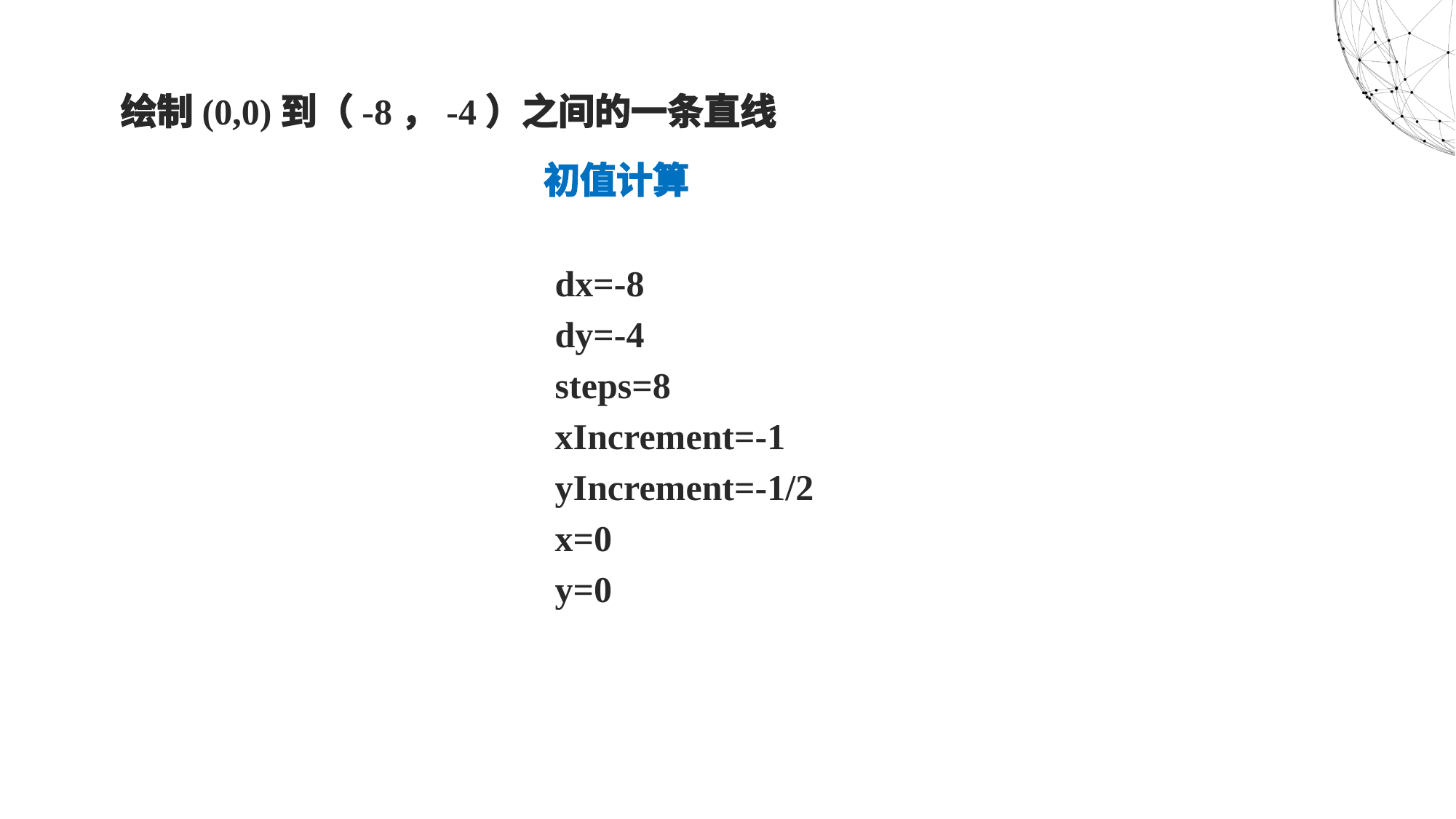

绘制(0,0)到（-8，-4）之间的一条直线
初值计算
dx=-8
dy=-4
steps=8
xIncrement=-1
yIncrement=-1/2
x=0
y=0